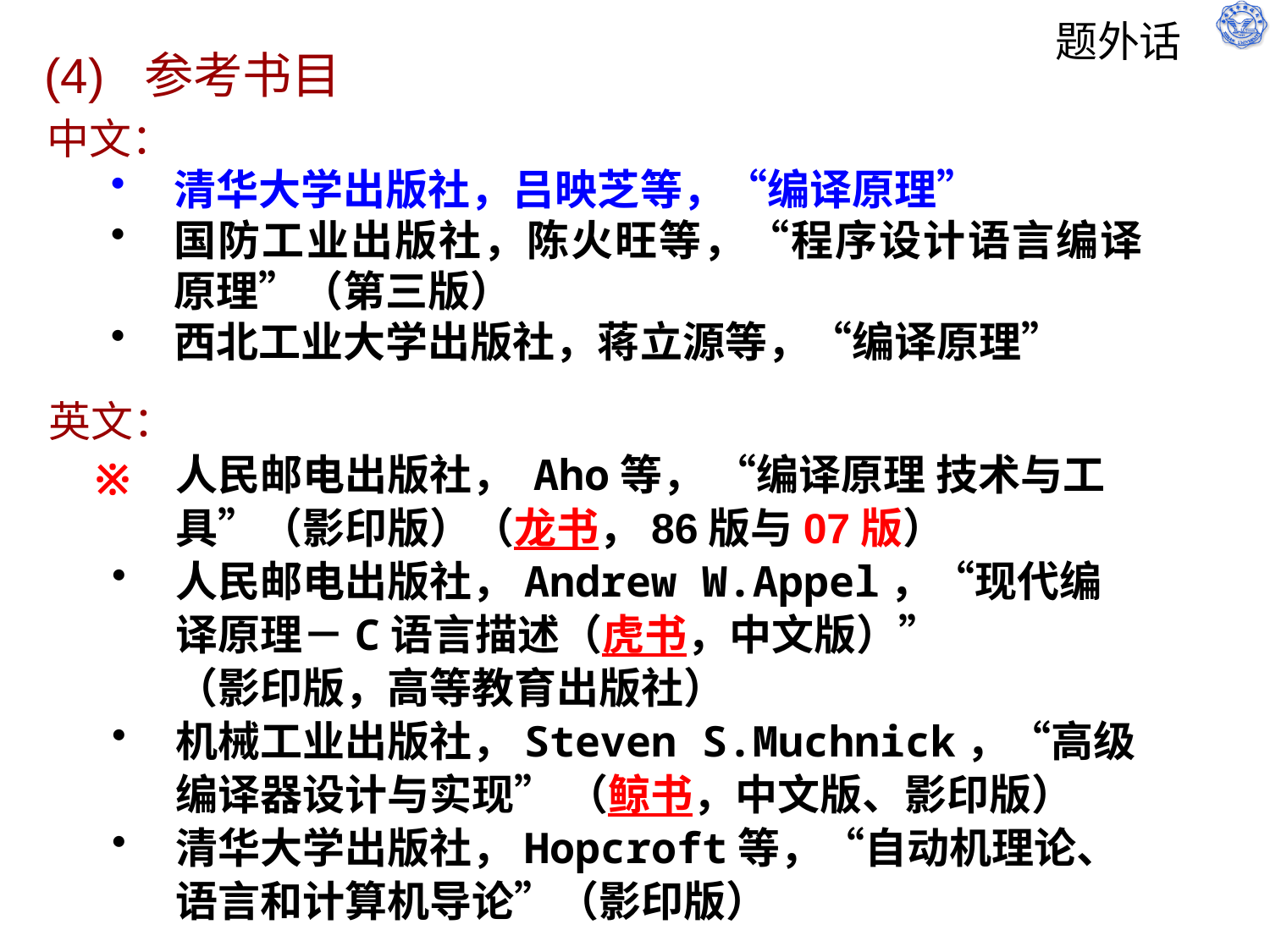

# 题外话
(4)  参考书目
中文：
清华大学出版社，吕映芝等，“编译原理”
国防工业出版社，陈火旺等，“程序设计语言编译原理”（第三版）
西北工业大学出版社，蒋立源等，“编译原理”
英文：
人民邮电出版社， Aho等， “编译原理 技术与工具”（影印版）（龙书，86版与07版）
人民邮电出版社，Andrew W.Appel，“现代编译原理－C语言描述（虎书，中文版）”
（影印版，高等教育出版社）
机械工业出版社，Steven S.Muchnick，“高级编译器设计与实现” （鲸书，中文版、影印版）
清华大学出版社，Hopcroft等，“自动机理论、语言和计算机导论”（影印版）
※